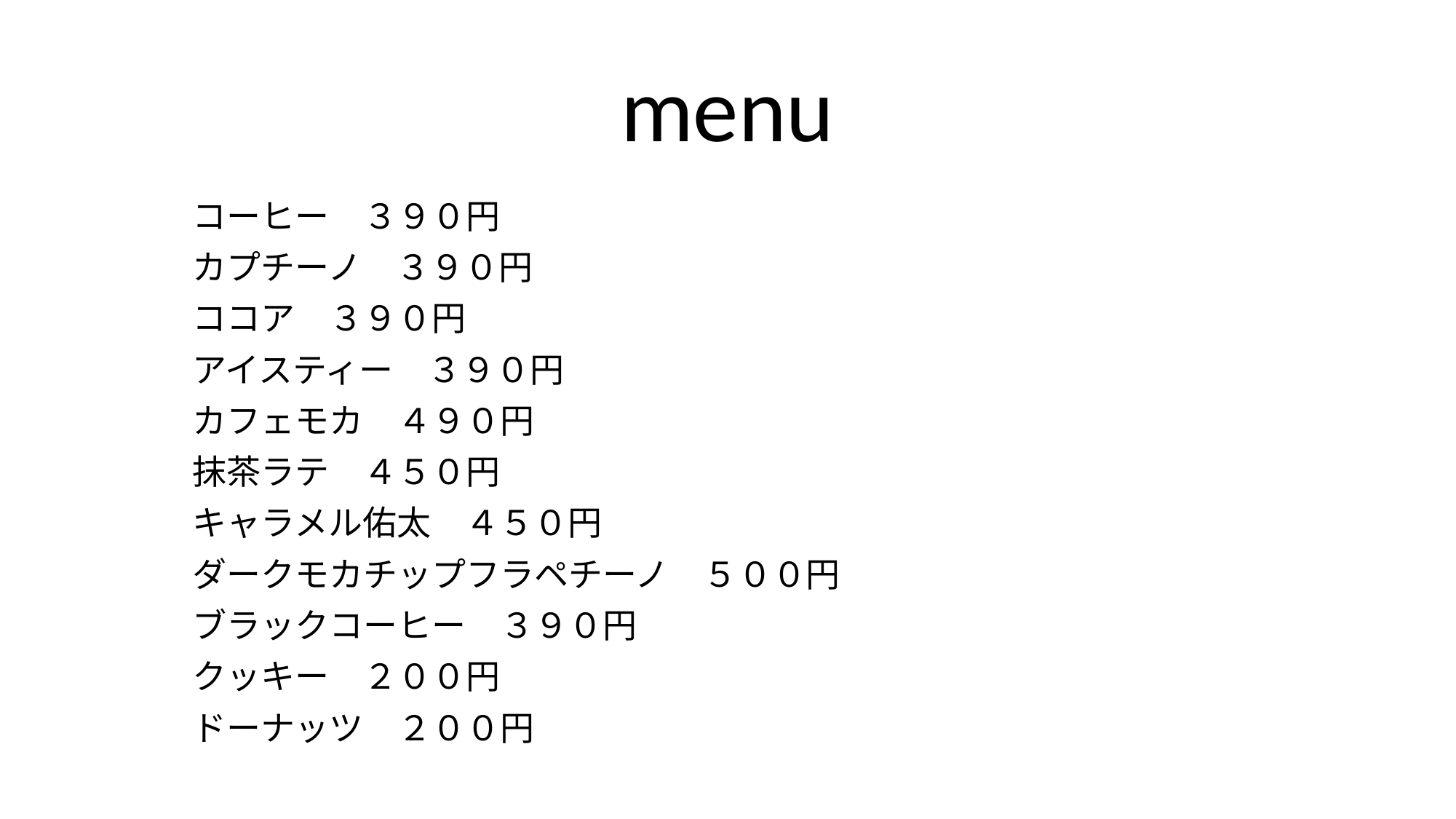

# menu
コーヒー　３９０円
カプチーノ　３９０円
ココア　３９０円
アイスティー　３９０円
カフェモカ　４９０円
抹茶ラテ　４５０円
キャラメル佑太　４５０円
ダークモカチップフラペチーノ　５００円
ブラックコーヒー　３９０円
クッキー　２００円
ドーナッツ　２００円